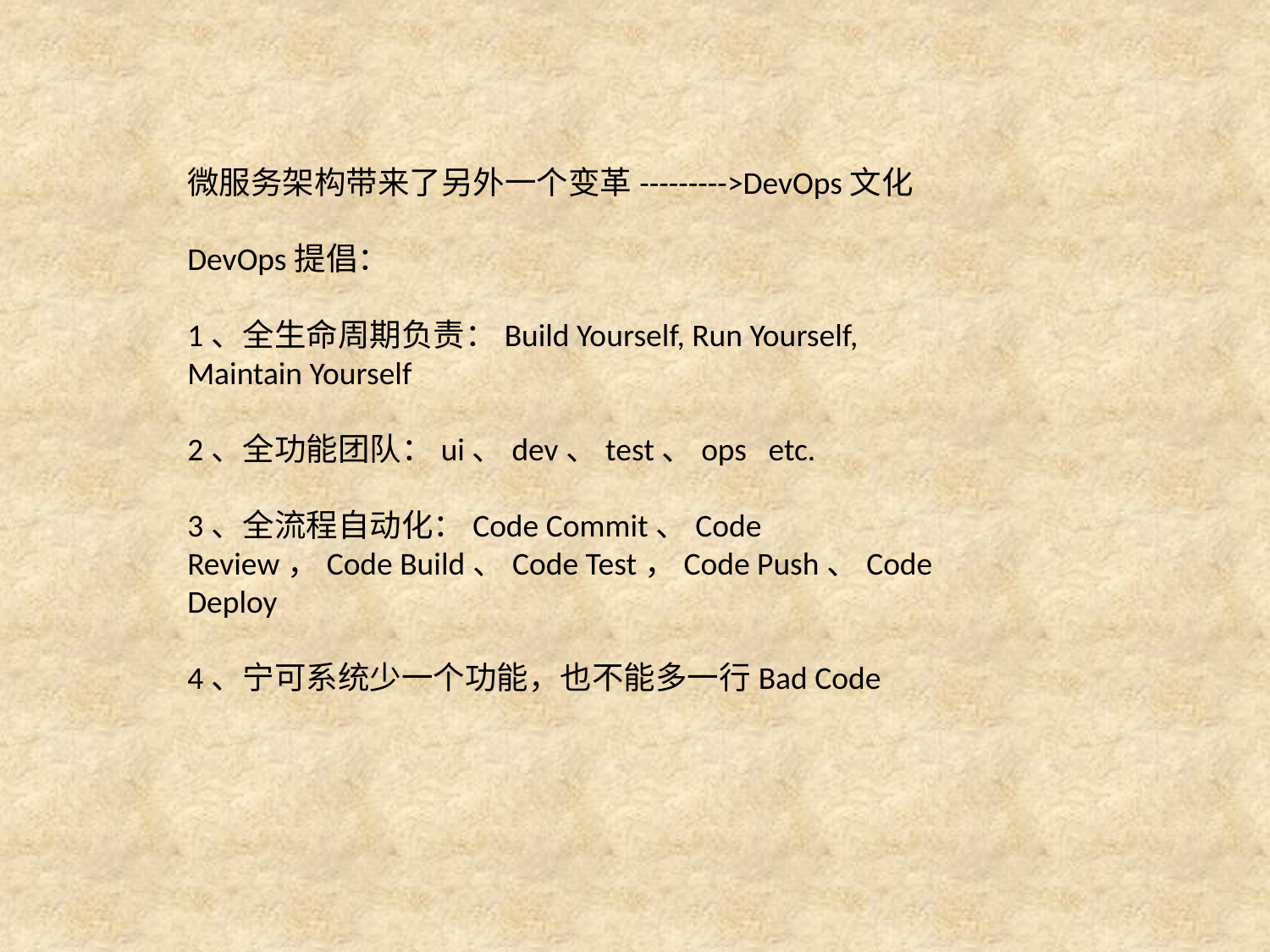

微服务架构带来了另外一个变革--------->DevOps文化

DevOps提倡：

1、全生命周期负责：Build Yourself, Run Yourself, Maintain Yourself

2、全功能团队：ui、dev、test、ops   etc.

3、全流程自动化：Code Commit、Code Review，Code Build、Code Test，Code Push、Code Deploy

4、宁可系统少一个功能，也不能多一行Bad Code